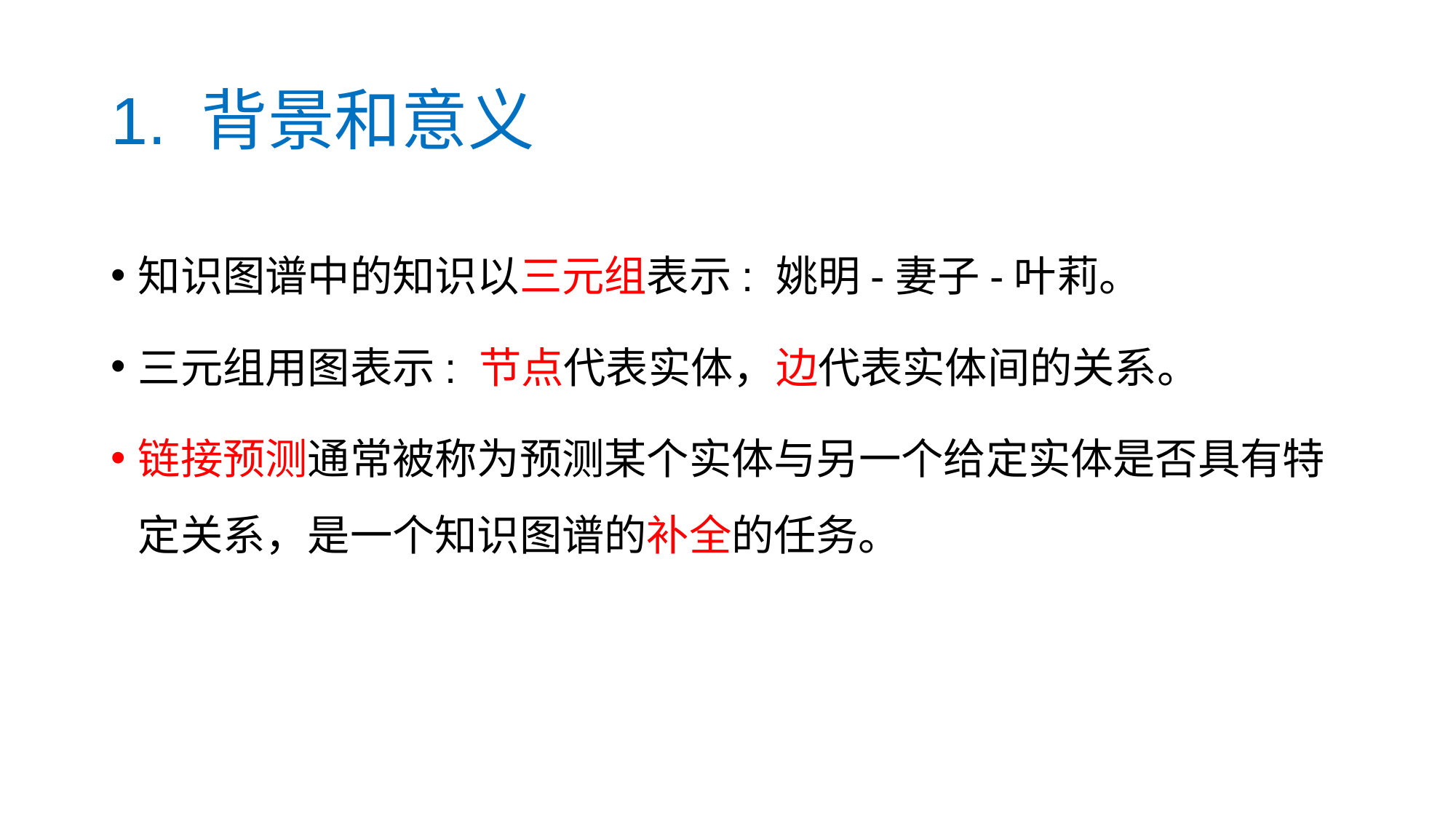

# 1. 背景和意义
知识图谱中的知识以三元组表示: 姚明-妻子-叶莉。
三元组用图表示: 节点代表实体，边代表实体间的关系。
链接预测通常被称为预测某个实体与另一个给定实体是否具有特定关系，是一个知识图谱的补全的任务。